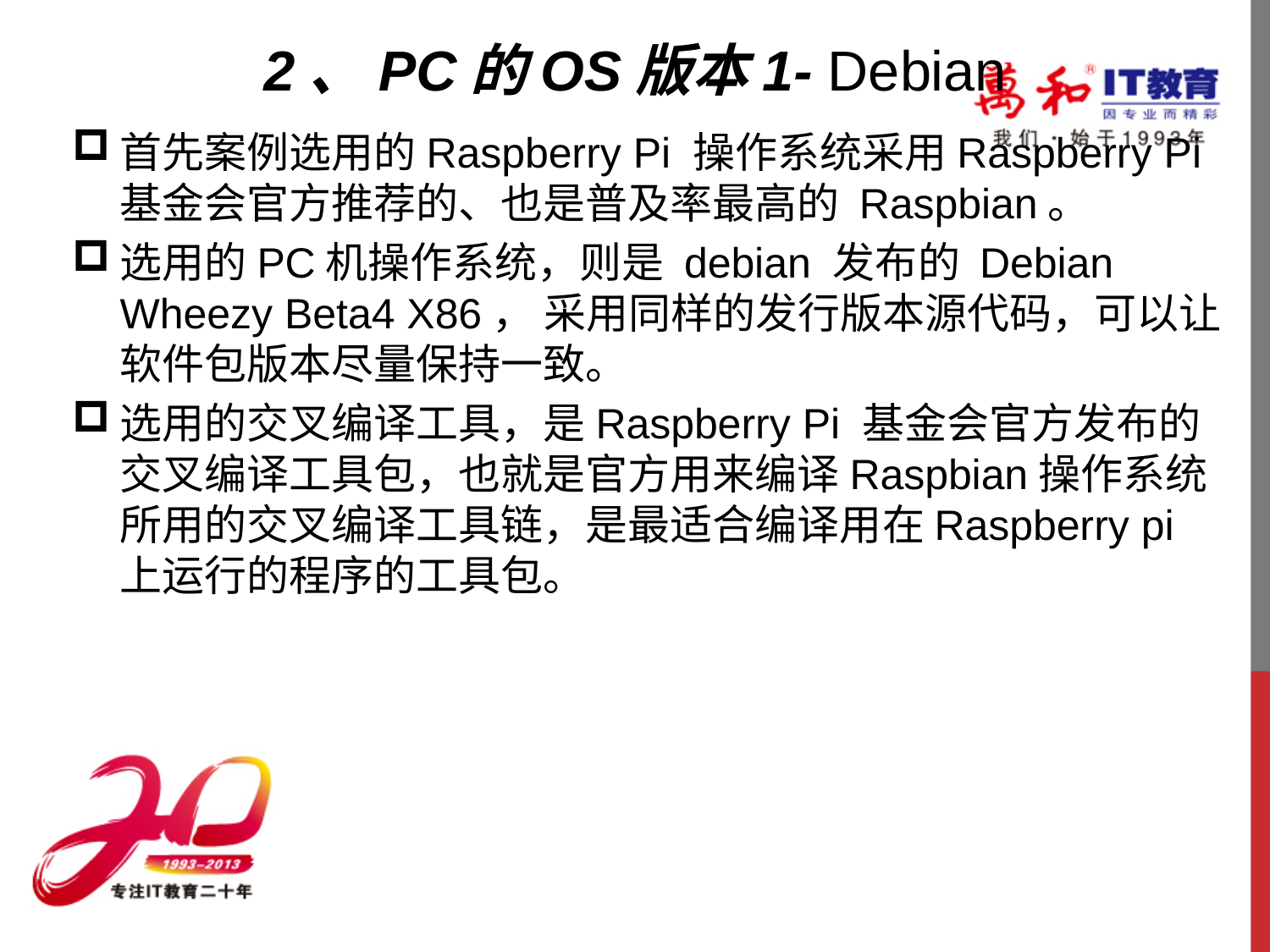

# 2、PC的OS版本1- Debian
首先案例选用的Raspberry Pi 操作系统采用Raspberry Pi 基金会官方推荐的、也是普及率最高的 Raspbian。
选用的PC机操作系统，则是 debian 发布的 Debian Wheezy Beta4 X86， 采用同样的发行版本源代码，可以让软件包版本尽量保持一致。
选用的交叉编译工具，是Raspberry Pi 基金会官方发布的交叉编译工具包，也就是官方用来编译Raspbian操作系统所用的交叉编译工具链，是最适合编译用在Raspberry pi 上运行的程序的工具包。